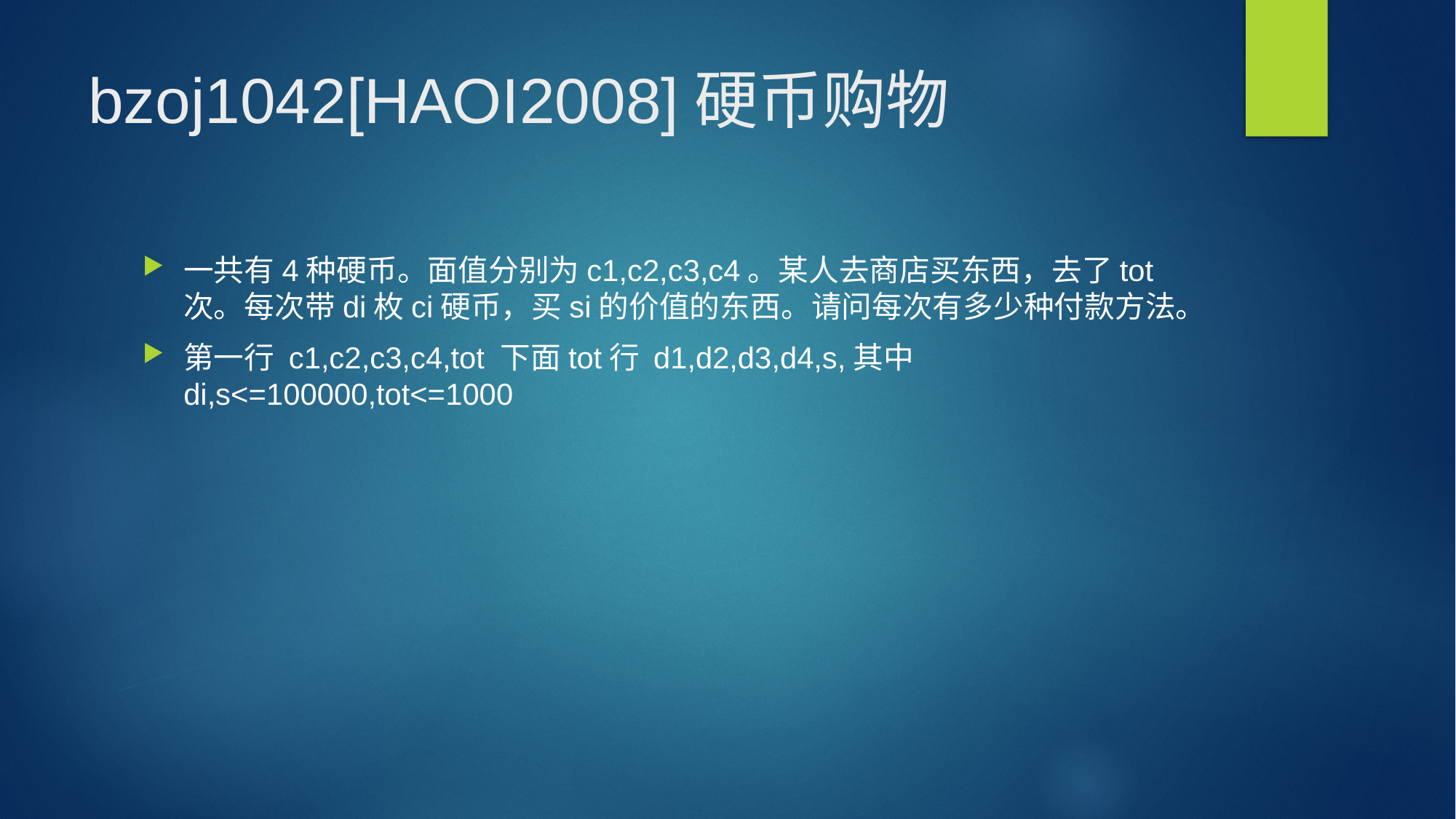

# bzoj1042[HAOI2008]硬币购物
一共有4种硬币。面值分别为c1,c2,c3,c4。某人去商店买东西，去了tot次。每次带di枚ci硬币，买si的价值的东西。请问每次有多少种付款方法。
第一行 c1,c2,c3,c4,tot 下面tot行 d1,d2,d3,d4,s,其中di,s<=100000,tot<=1000